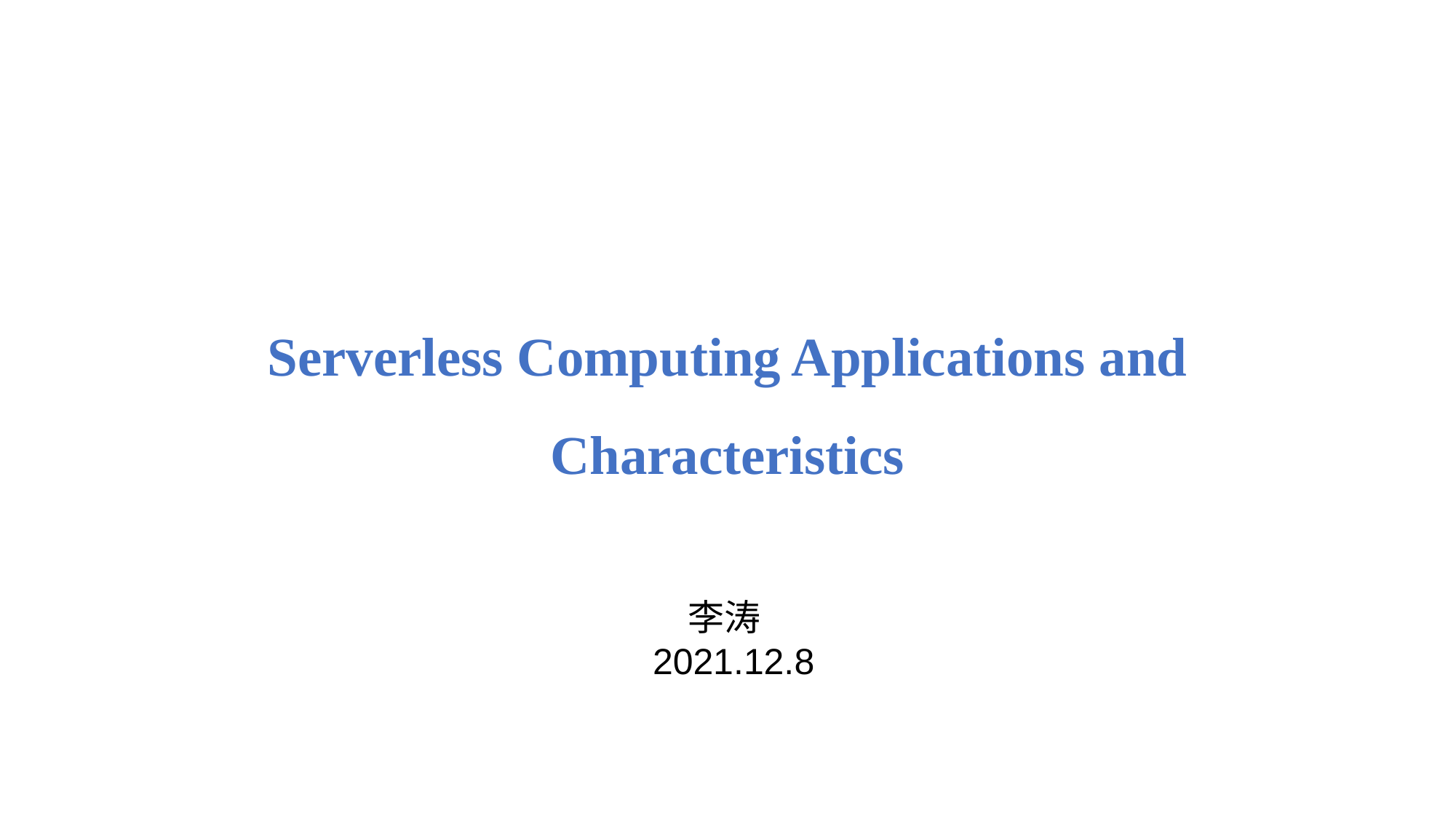

# Serverless Computing Applications and Characteristics
       李涛
   2021.12.8